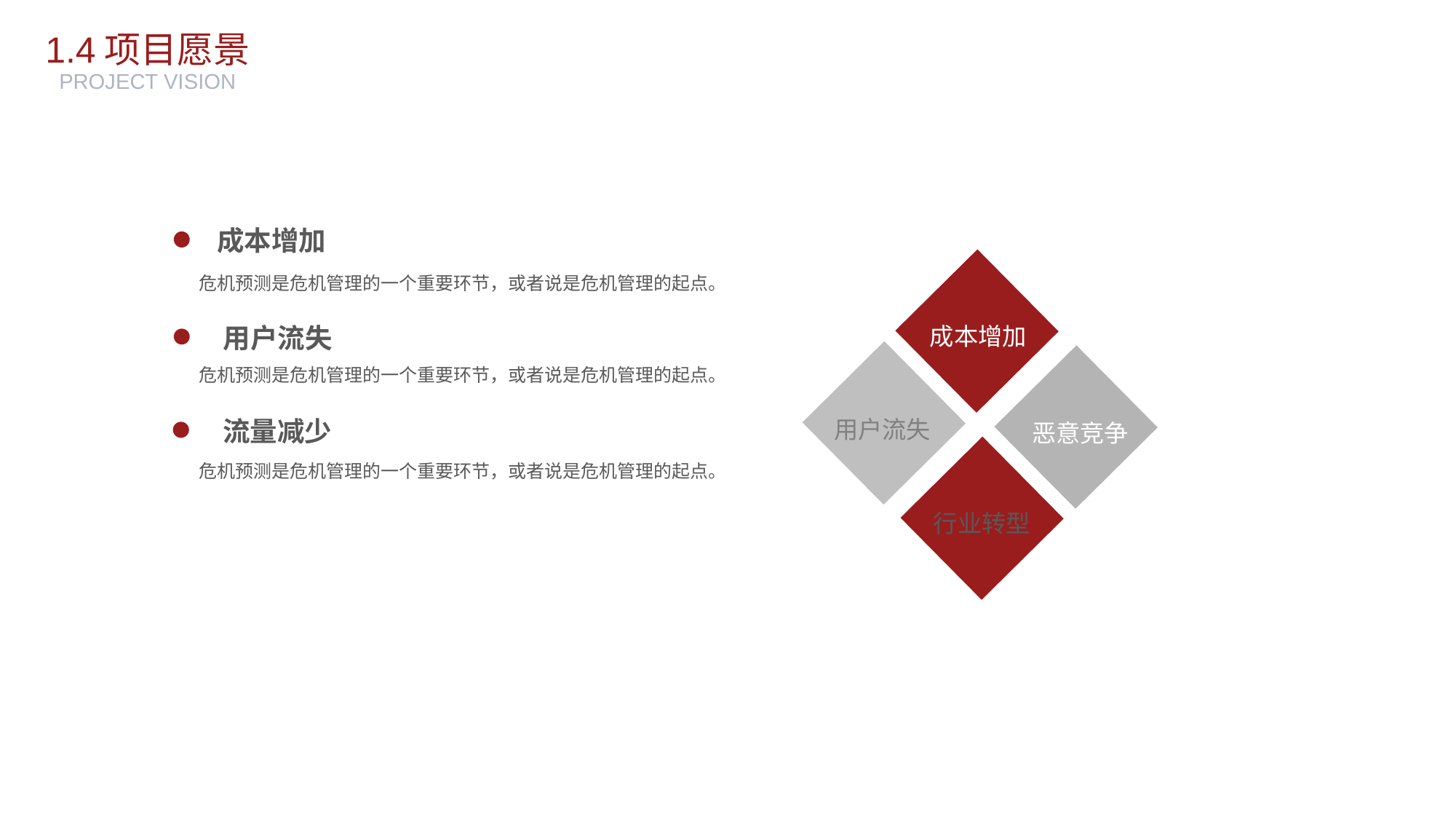

1.4项目愿景
PROJECT VISION
成本增加

      危机预测是危机管理的一个重要环节，或者说是危机管理的起点。

用户流失

      危机预测是危机管理的一个重要环节，或者说是危机管理的起点。
成本增加

流量减少

      危机预测是危机管理的一个重要环节，或者说是危机管理的起点。
用户流失
恶意竞争

行业转型